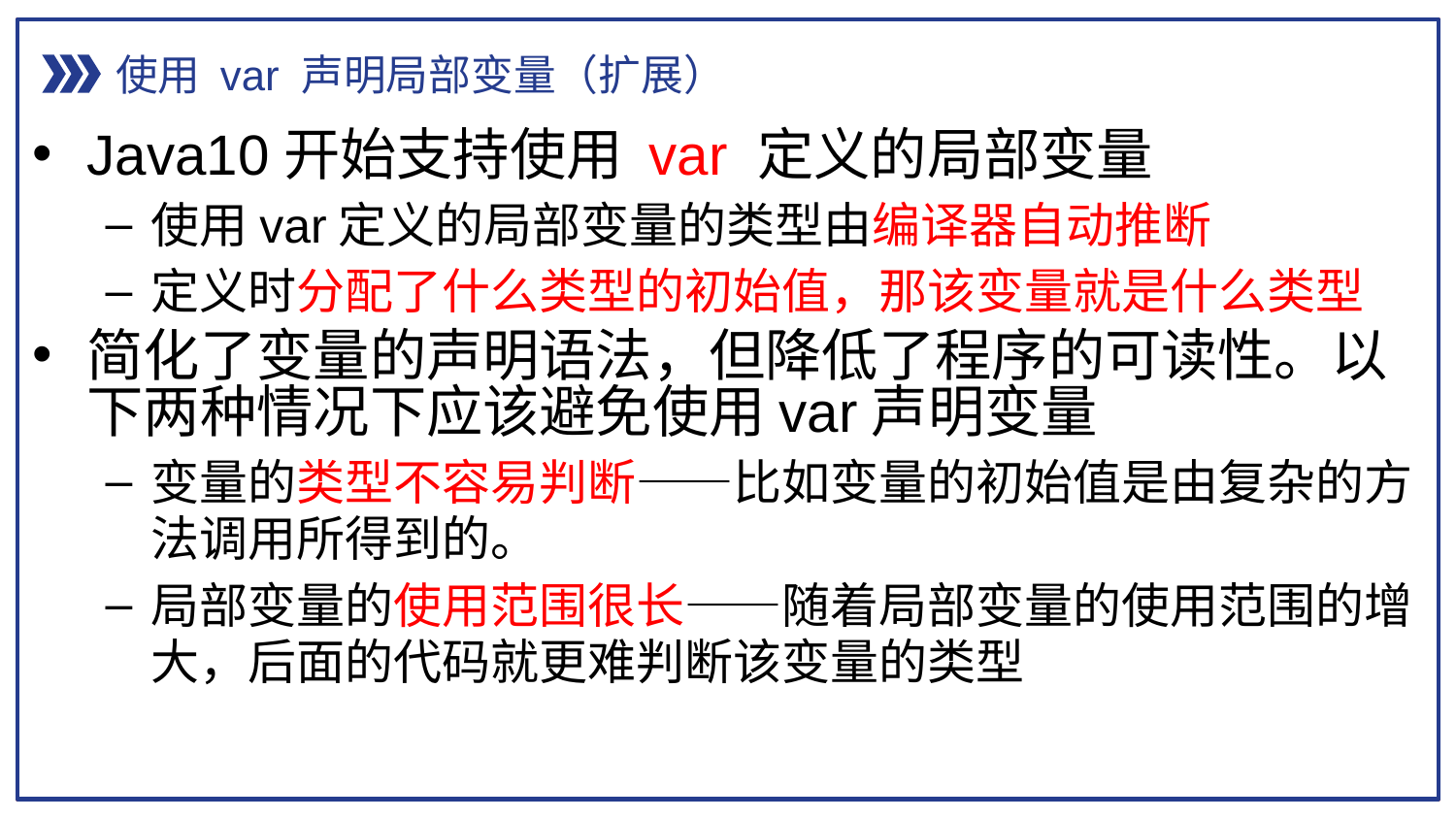

使用 var 声明局部变量（扩展）

Java10开始支持使用 var 定义的局部变量
使用var定义的局部变量的类型由编译器自动推断
定义时分配了什么类型的初始值，那该变量就是什么类型
简化了变量的声明语法，但降低了程序的可读性。以下两种情况下应该避免使用var声明变量
变量的类型不容易判断——比如变量的初始值是由复杂的方法调用所得到的。
局部变量的使用范围很长——随着局部变量的使用范围的增大，后面的代码就更难判断该变量的类型